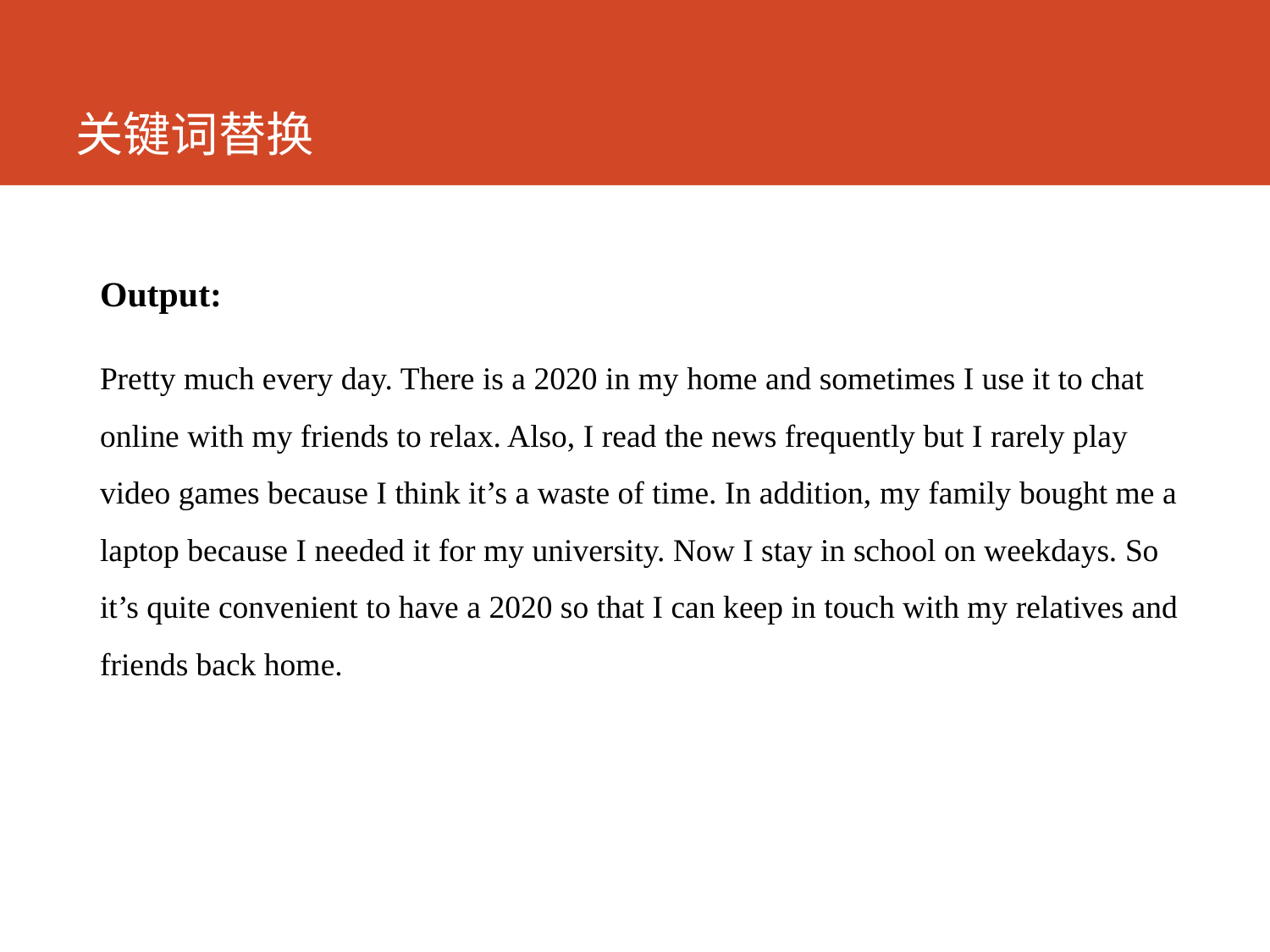

# 关键词替换
Output:
Pretty much every day. There is a 2020 in my home and sometimes I use it to chat online with my friends to relax. Also, I read the news frequently but I rarely play video games because I think it’s a waste of time. In addition, my family bought me a laptop because I needed it for my university. Now I stay in school on weekdays. So it’s quite convenient to have a 2020 so that I can keep in touch with my relatives and friends back home.